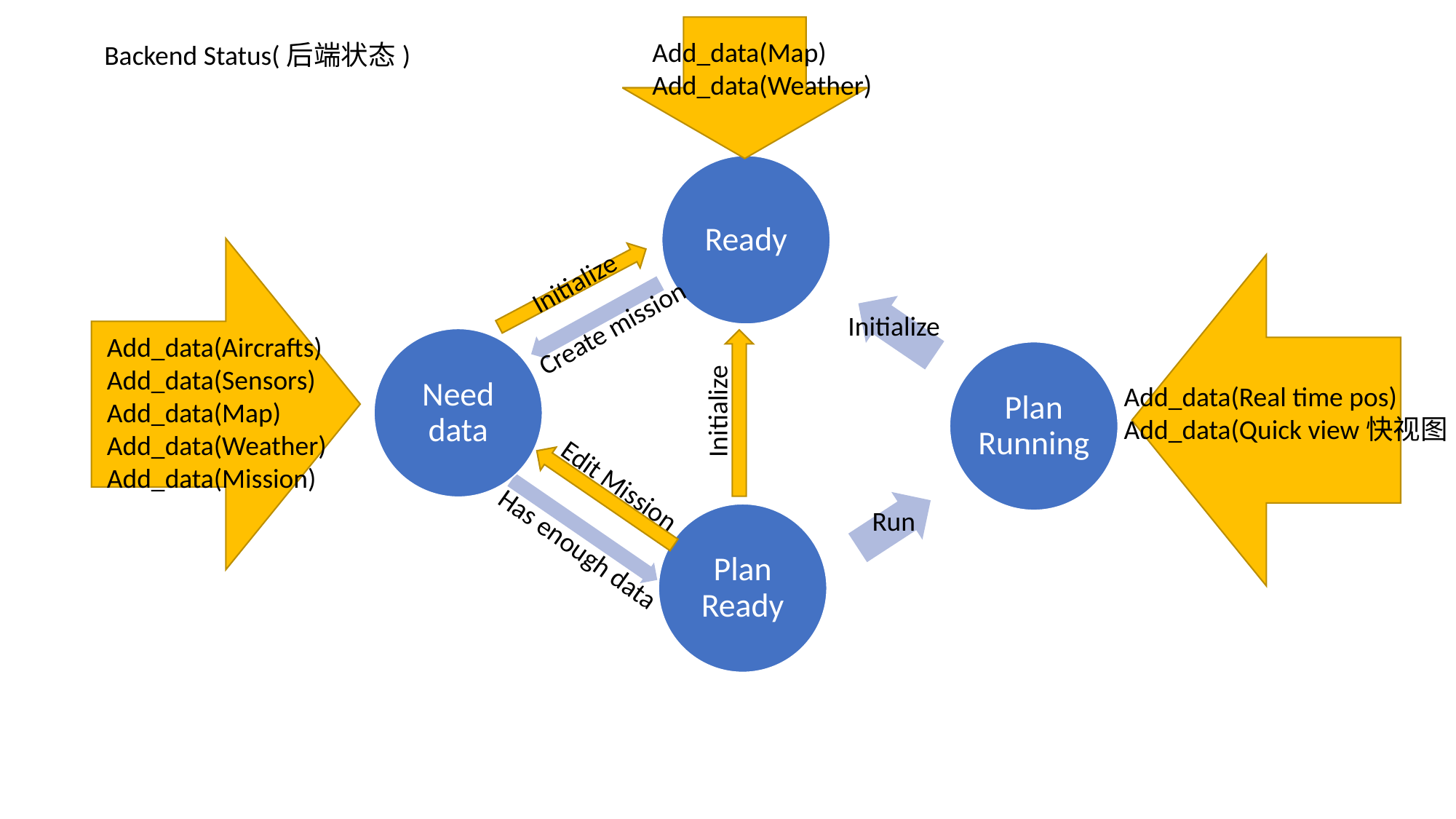

Add_data(Map)
Add_data(Weather)
Backend Status(后端状态)
Ready

Plan Running

Plan Ready

Need data

Initialize

Initialize
Create mission
Add_data(Aircrafts)
Add_data(Sensors)
Add_data(Map)
Add_data(Weather)
Add_data(Mission)

Add_data(Real time pos)
Add_data(Quick view快视图)
Initialize

Edit Mission
Run
Has enough data